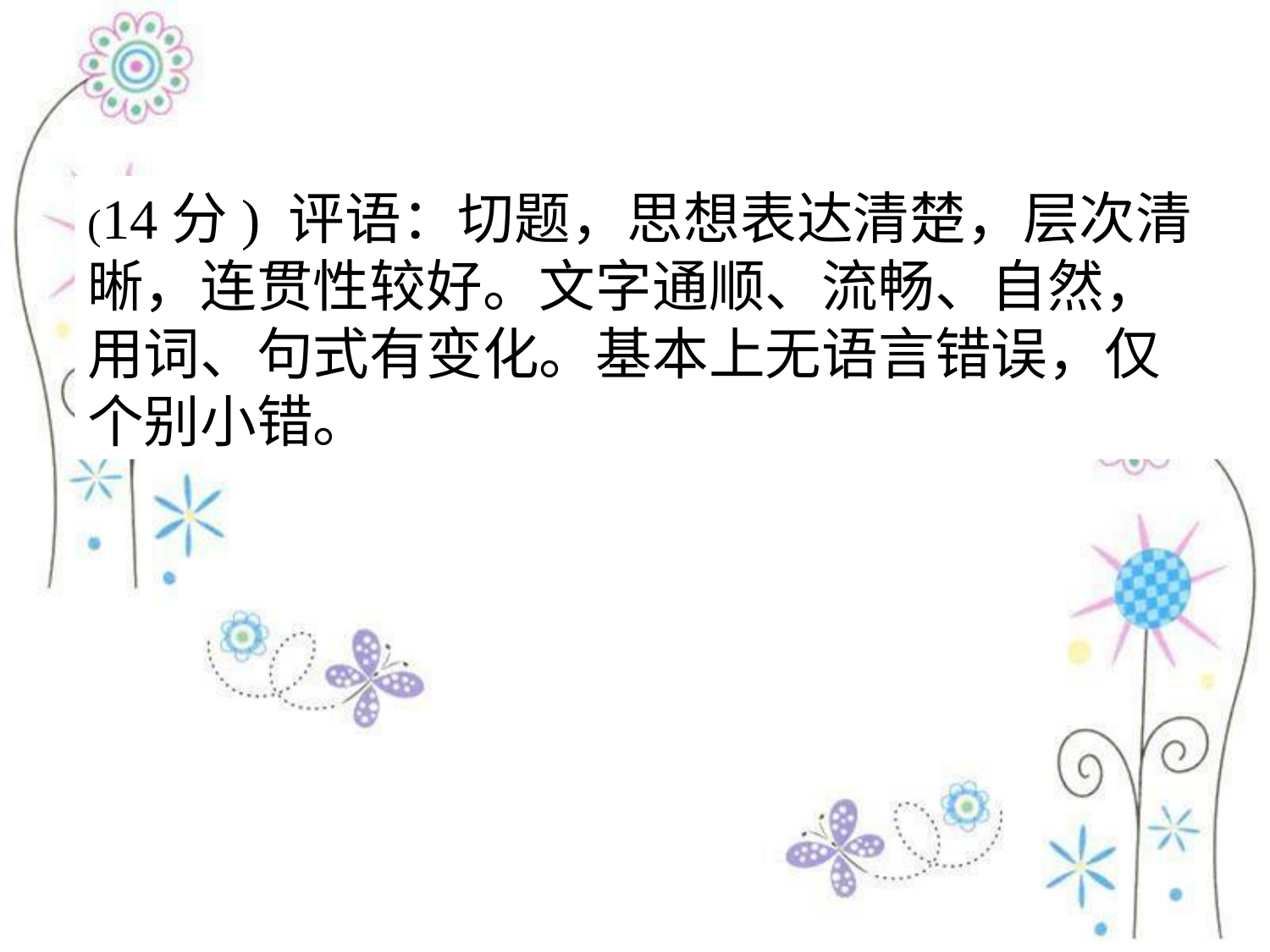

(14分) 评语：切题，思想表达清楚，层次清晰，连贯性较好。文字通顺、流畅、自然，用词、句式有变化。基本上无语言错误，仅个别小错。